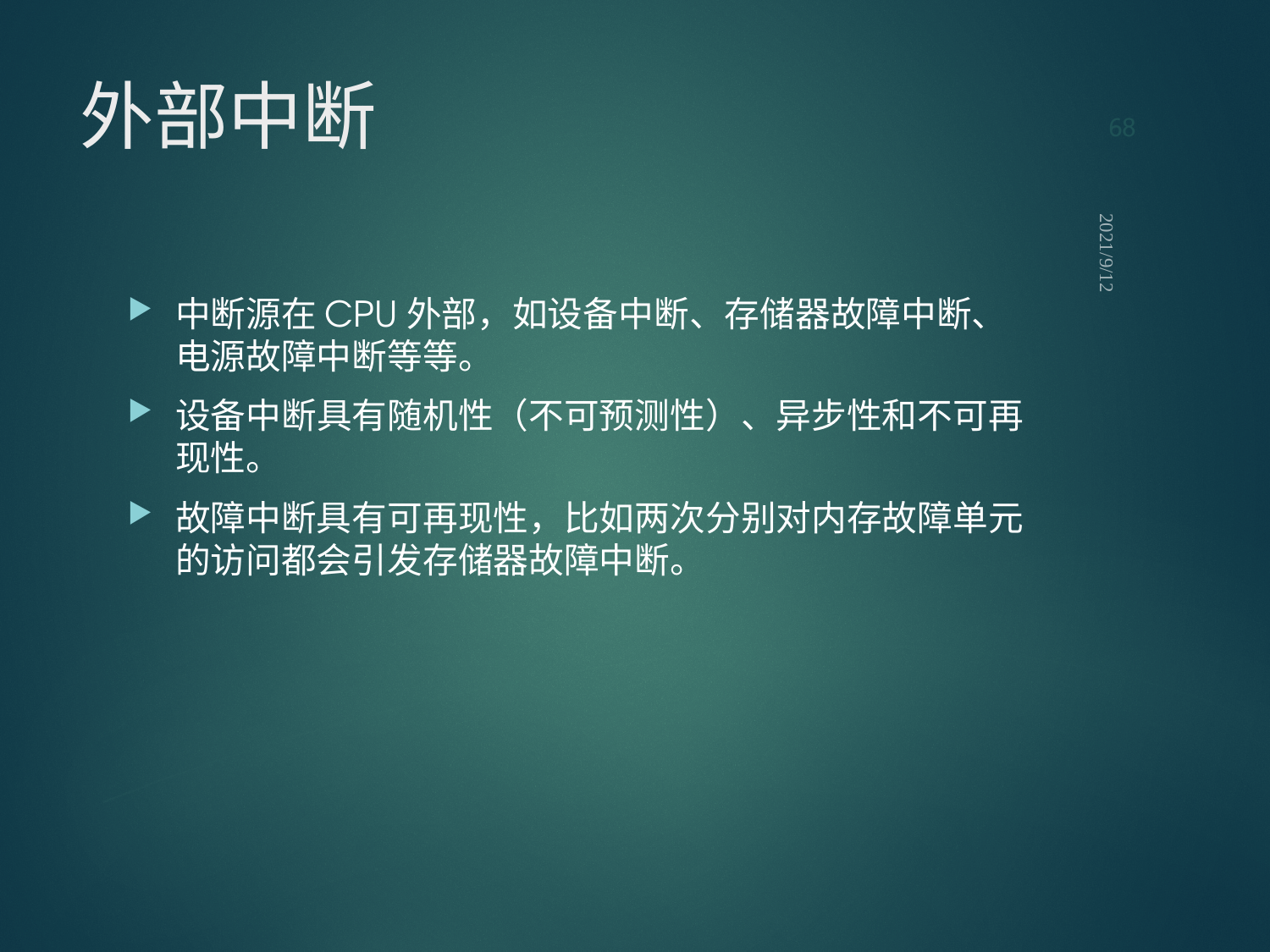

68
# 外部中断
2021/9/12
中断源在CPU外部，如设备中断、存储器故障中断、电源故障中断等等。
设备中断具有随机性（不可预测性）、异步性和不可再现性。
故障中断具有可再现性，比如两次分别对内存故障单元的访问都会引发存储器故障中断。